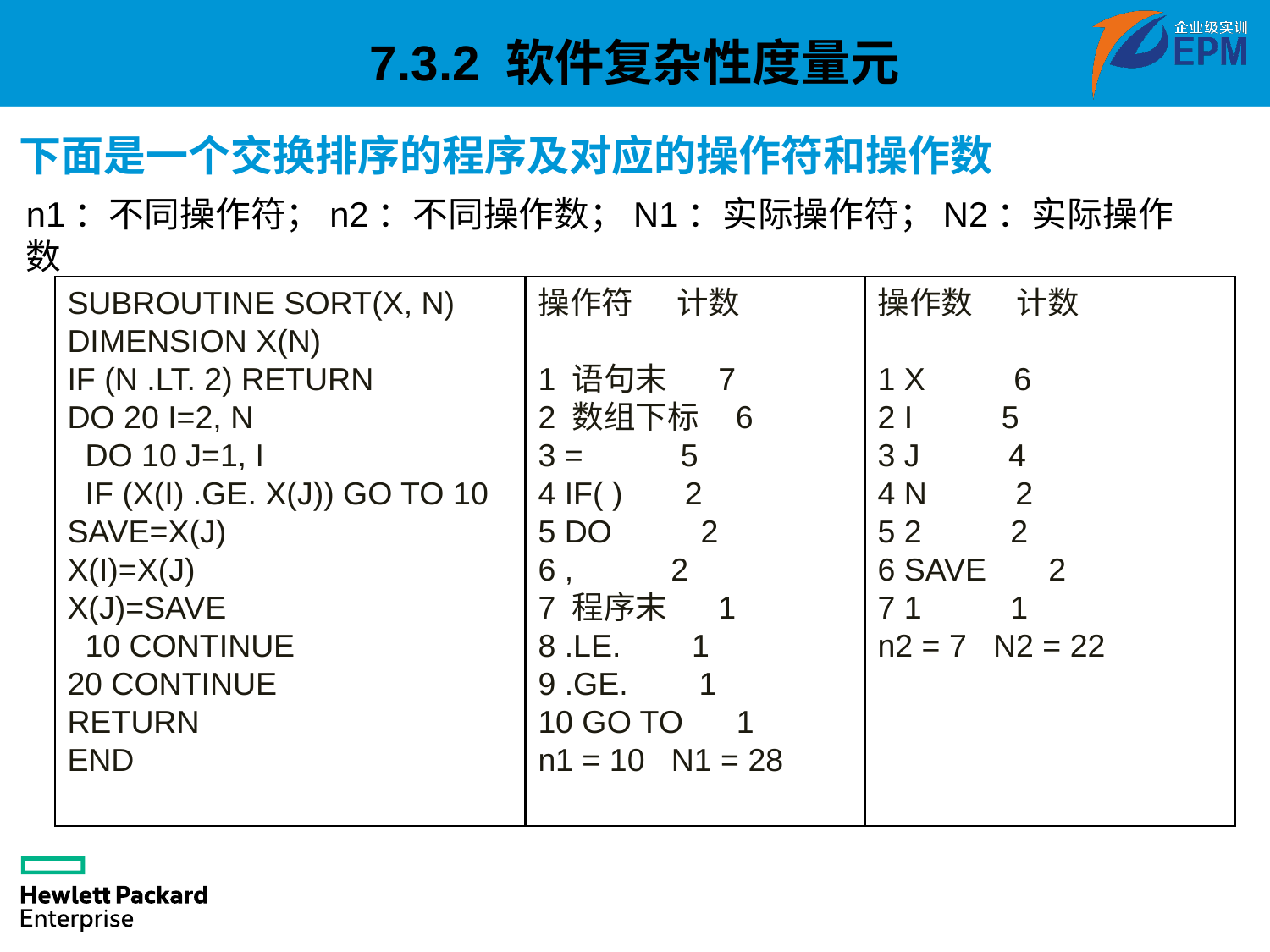

7.3.2 软件复杂性度量元
下面是一个交换排序的程序及对应的操作符和操作数
n1：不同操作符；n2：不同操作数；N1：实际操作符；N2：实际操作数
SUBROUTINE SORT(X, N)
DIMENSION X(N)
IF (N .LT. 2) RETURN
DO 20 I=2, N
  DO 10 J=1, I
  IF (X(I) .GE. X(J)) GO TO 10
SAVE=X(J)
X(I)=X(J)
X(J)=SAVE
  10 CONTINUE
20 CONTINUE
RETURN
END
操作符      计数

1 语句末      7
2 数组下标    6
3 =           5
4 IF( )       2
5 DO          2
6 ,           2
7 程序末      1
8 .LE.        1
9 .GE.        1
10 GO TO      1
n1 = 10   N1 = 28
操作数      计数

1 X          6
2 I          5
3 J          4
4 N          2
5 2          2
6 SAVE       2
7 1          1
n2 = 7   N2 = 22